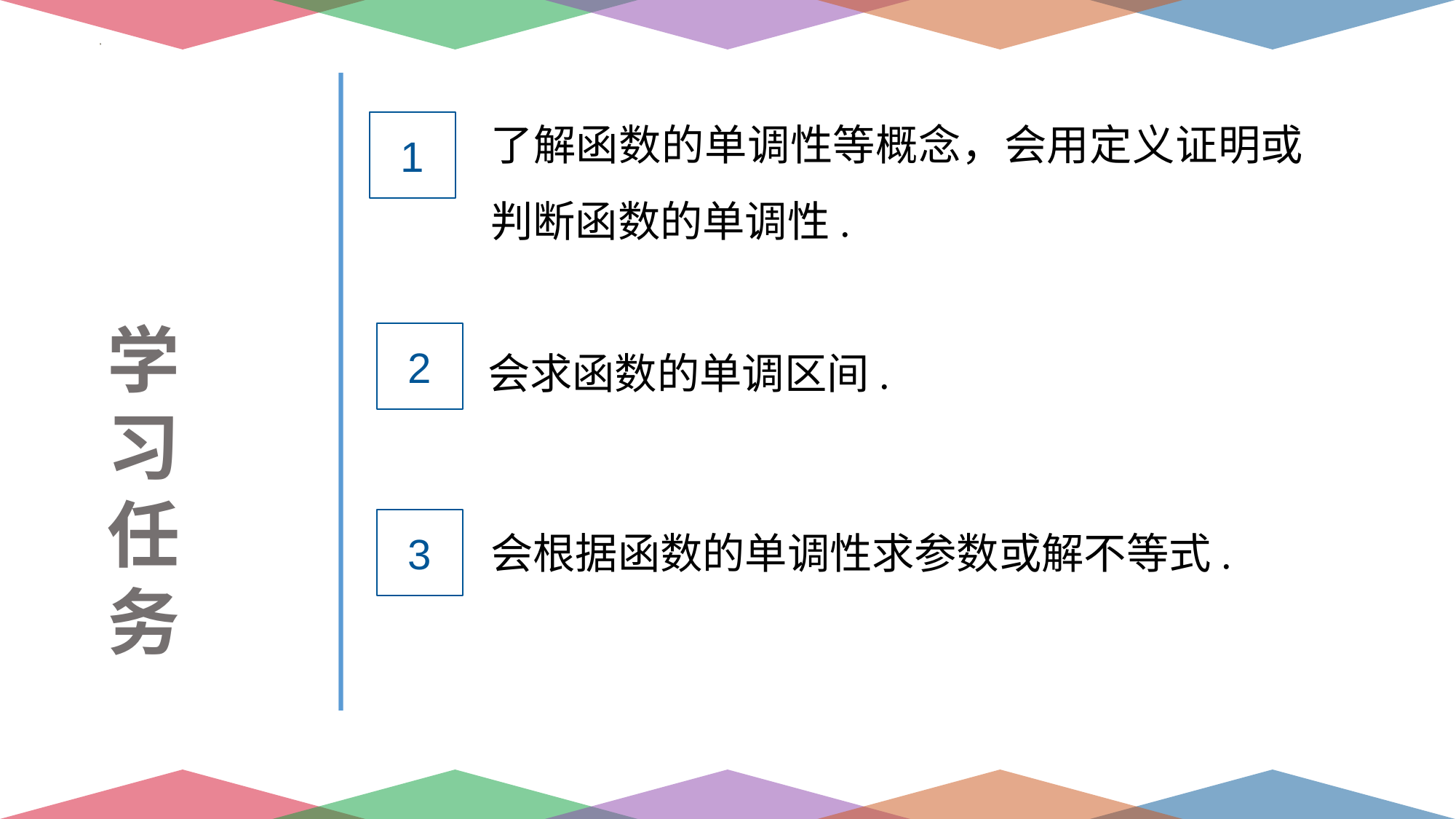

了解函数的单调性等概念，会用定义证明或判断函数的单调性.
1

学习任务
会求函数的单调区间.
2
会根据函数的单调性求参数或解不等式.
3